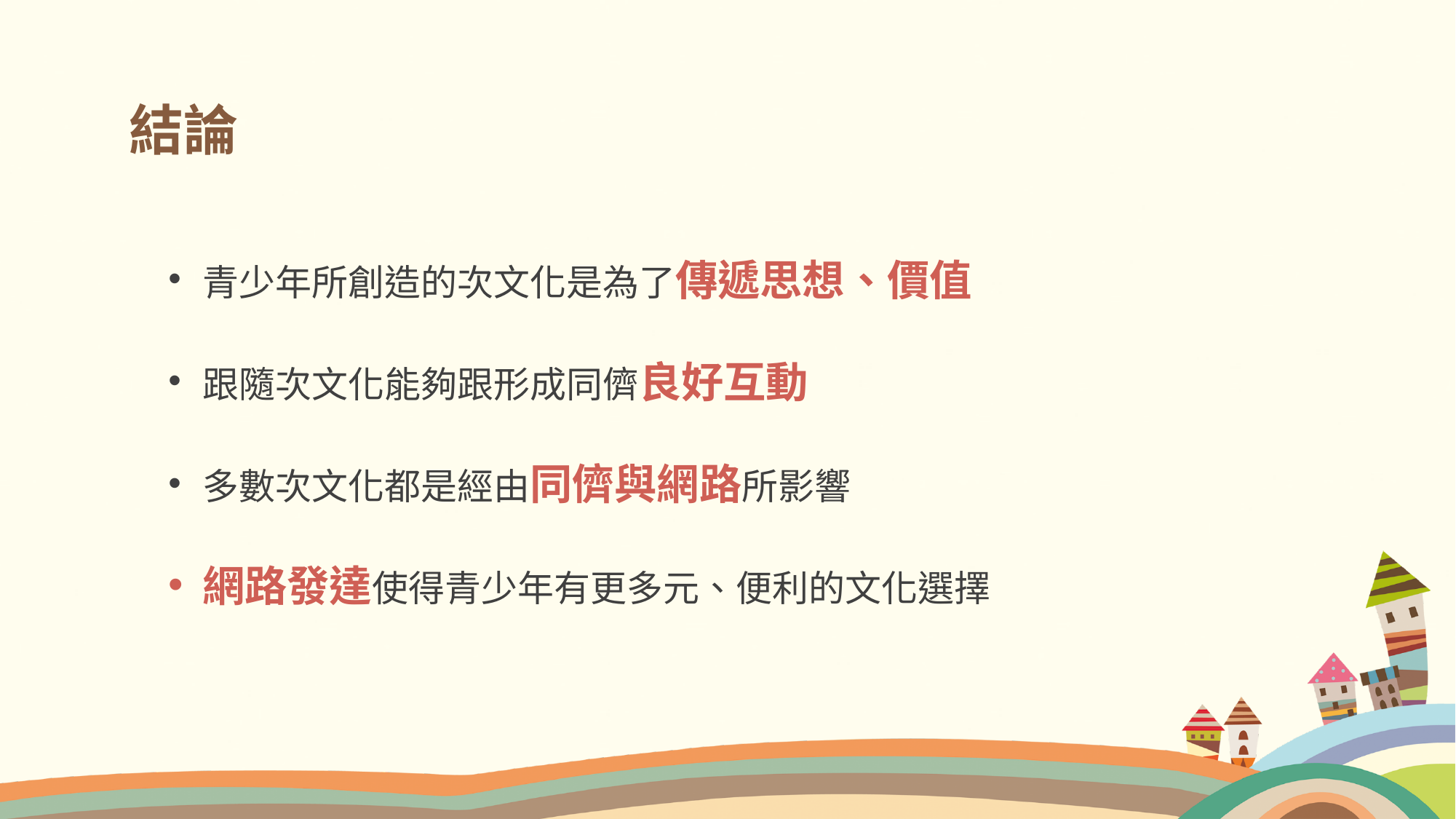

結論
青少年所創造的次文化是為了傳遞思想、價值
跟隨次文化能夠跟形成同儕良好互動
多數次文化都是經由同儕與網路所影響
網路發達使得青少年有更多元、便利的文化選擇